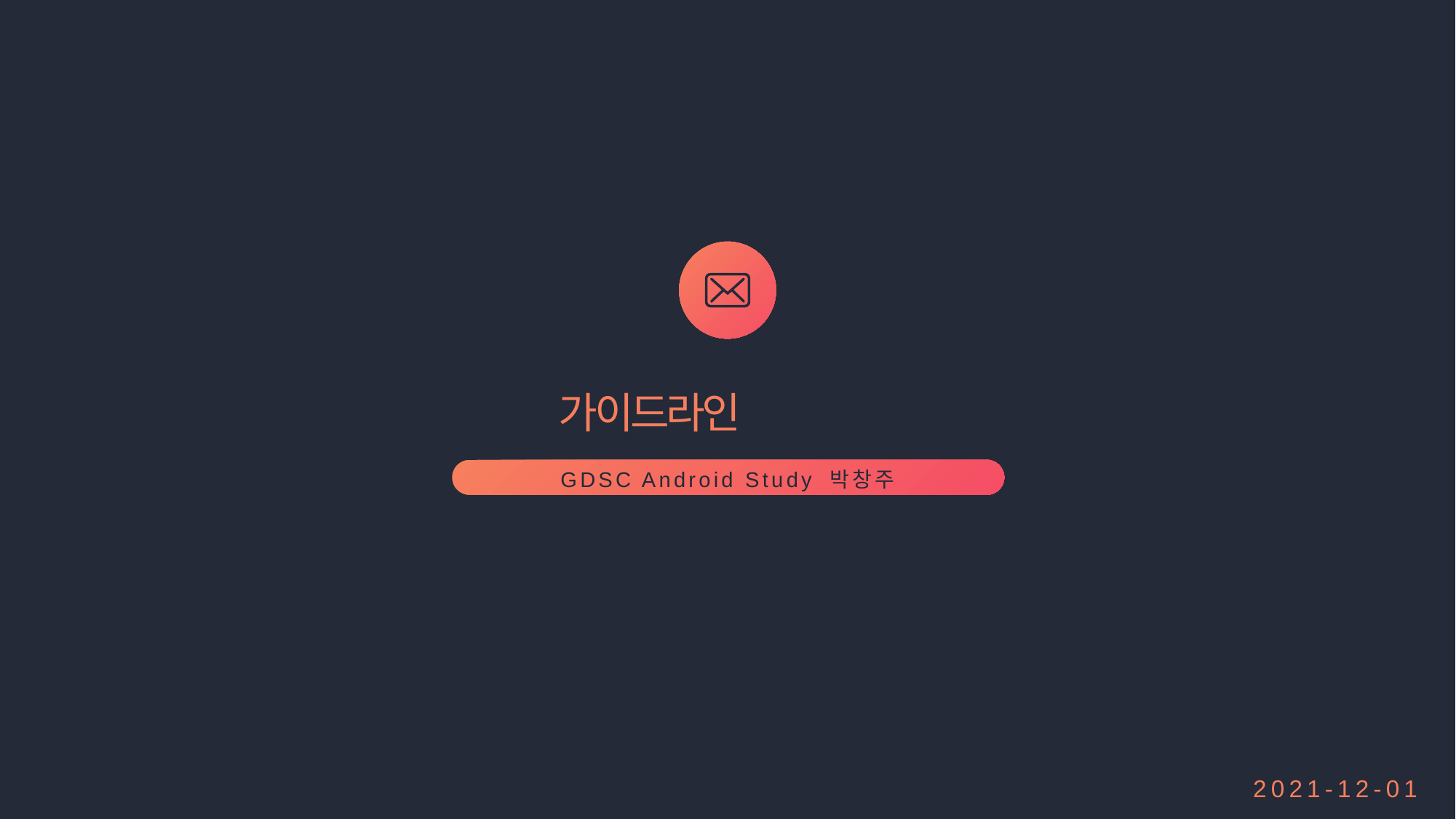

가이드라인 사용하기
GDSC Android Study 박창주

2021-12-01